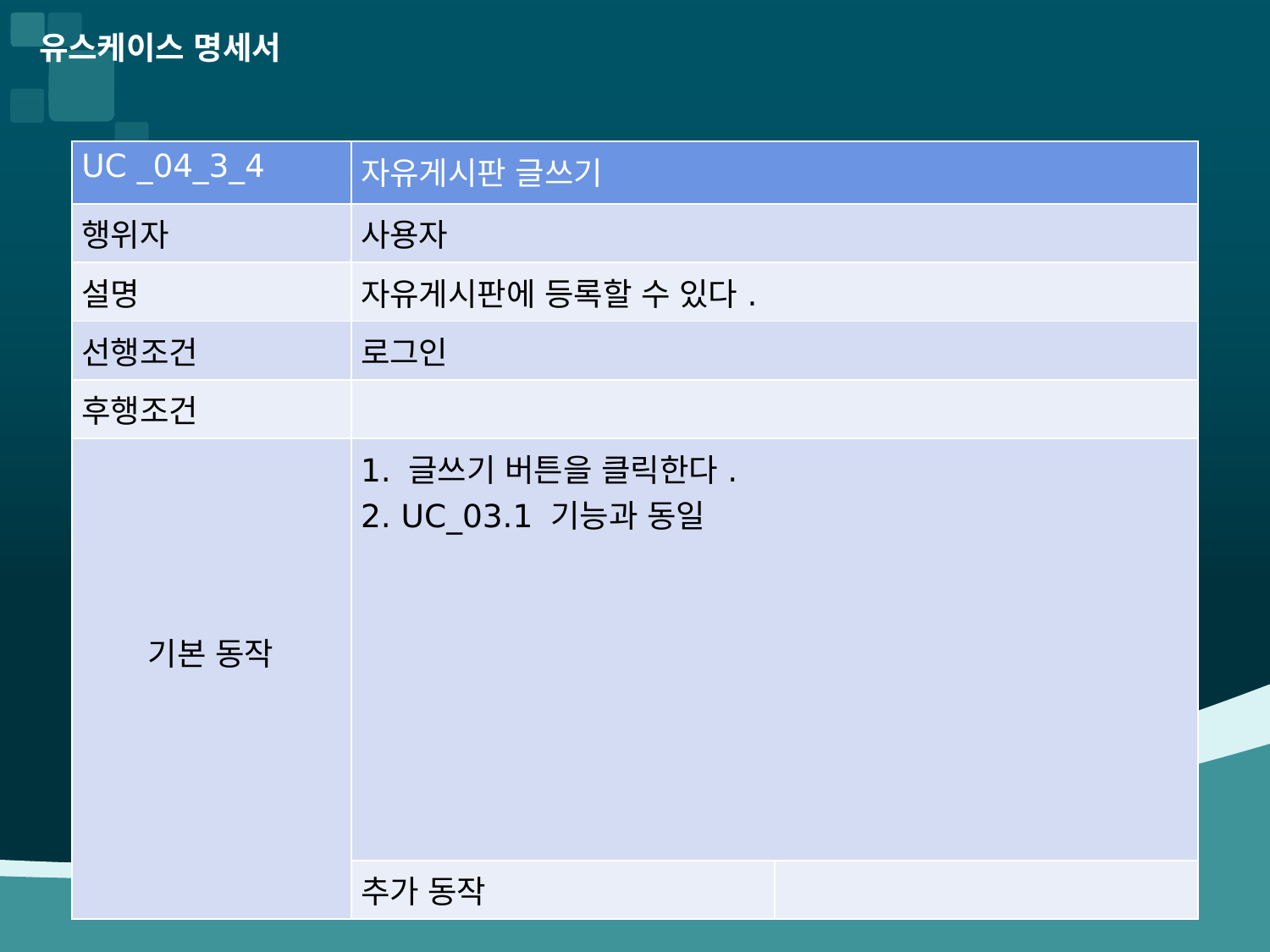

유스케이스 명세서
| UC \_04\_3\_4 | 자유게시판 글쓰기 |  |
| --- | --- | --- |
| 행위자 | 사용자 |  |
| 설명 | 자유게시판에 등록할 수 있다. |  |
| 선행조건 | 로그인 |  |
| 후행조건 |  |  |
| 기본 동작 | 1. 글쓰기 버튼을 클릭한다. 2. UC\_03.1 기능과 동일 | System 행위 |
|  | 추가 동작 |  |